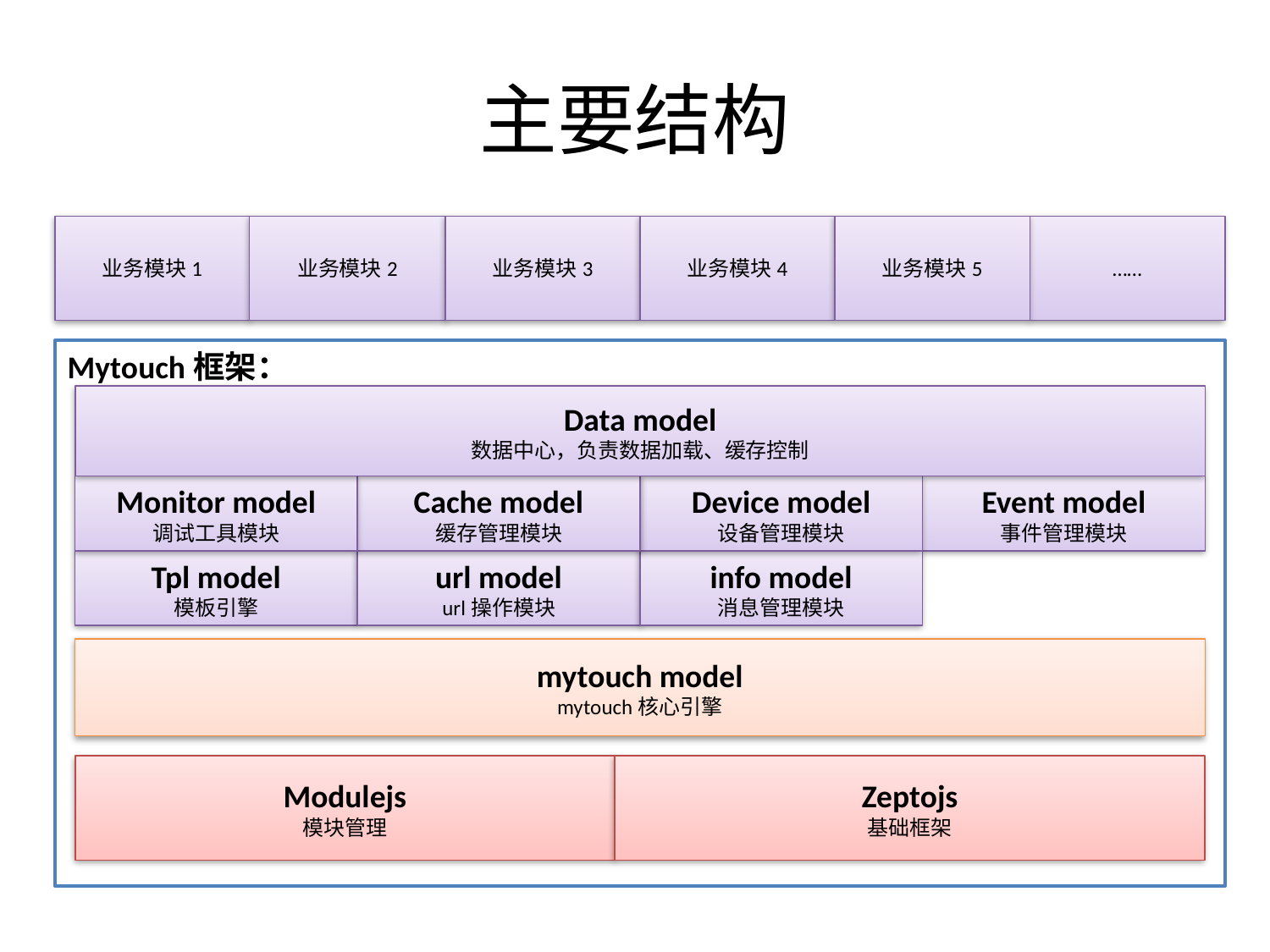

# 主要结构
业务模块1
业务模块2
业务模块3
业务模块4
业务模块5
……
Mytouch框架：
Data model
数据中心，负责数据加载、缓存控制
Event model
事件管理模块
Monitor model
调试工具模块
Cache model
缓存管理模块
Device model
设备管理模块
info model
消息管理模块
Tpl model
模板引擎
url model
url操作模块
mytouch model
mytouch核心引擎
Modulejs
模块管理
Zeptojs
基础框架